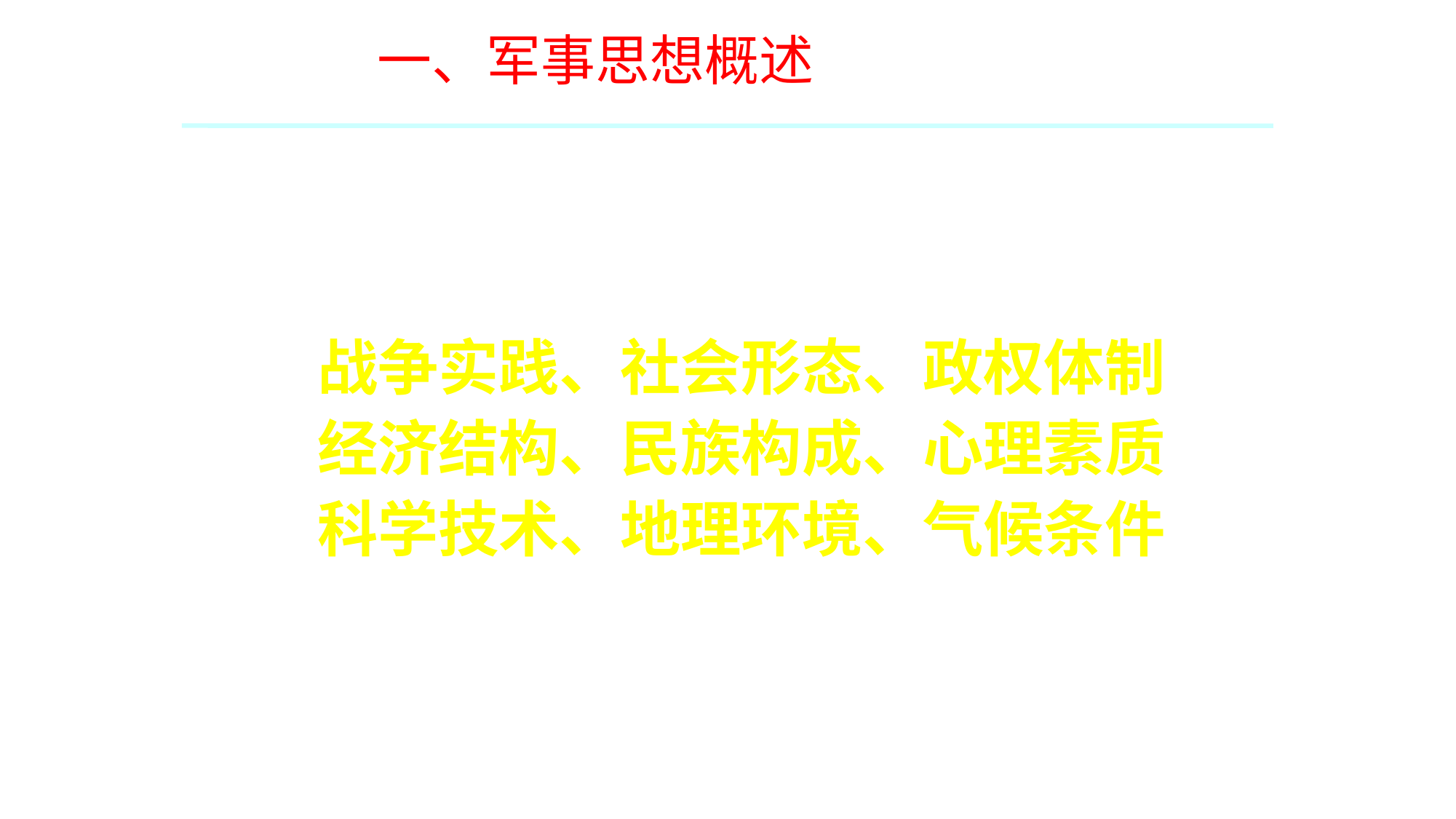

一、军事思想概述

（三）影响军事思想形成发展的主要因素
战争实践、社会形态、政权体制
经济结构、民族构成、心理素质
科学技术、地理环境、气候条件